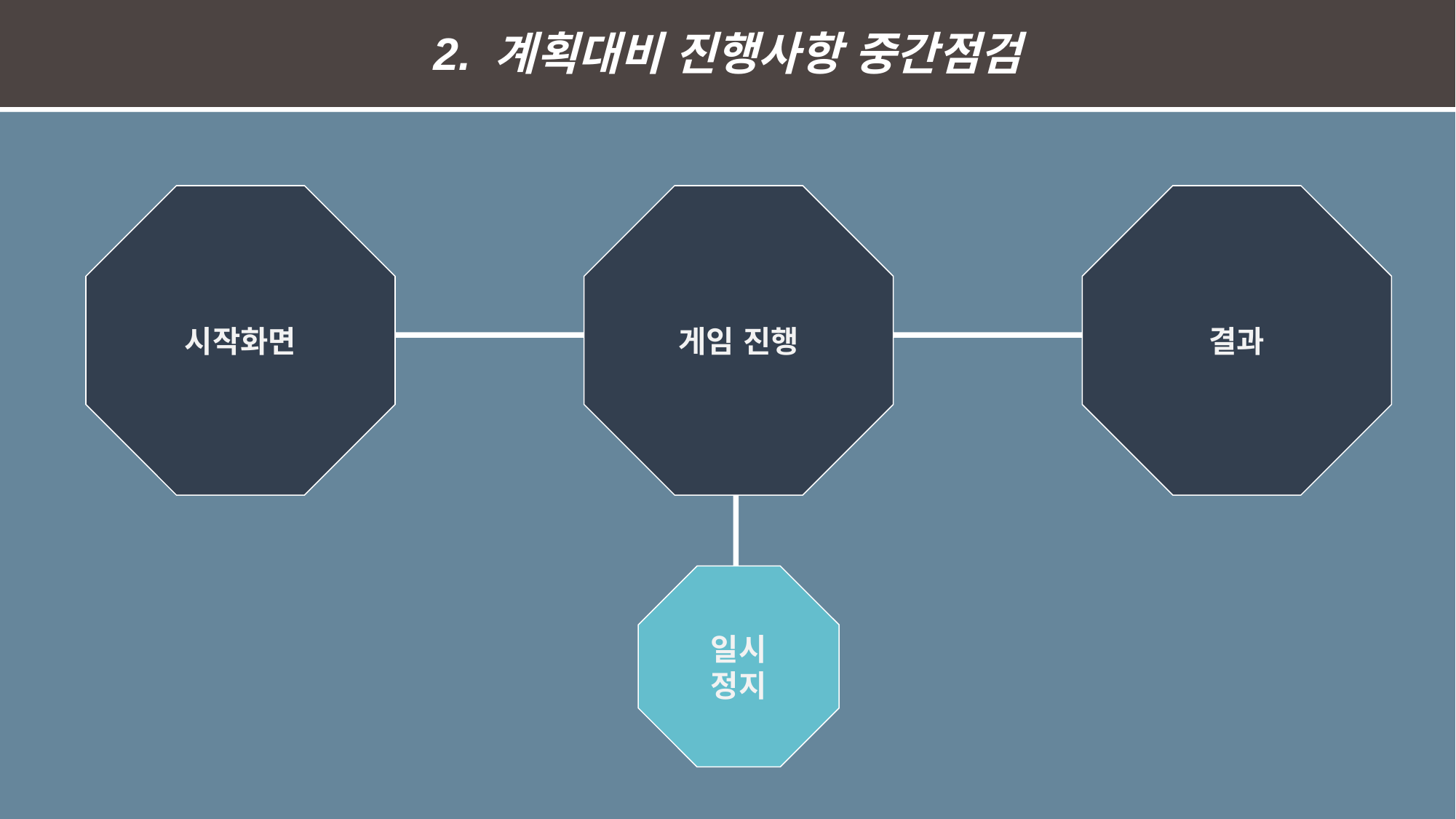

2. 계획대비 진행사항 중간점검
시작화면
게임 진행
결과

일시
정지